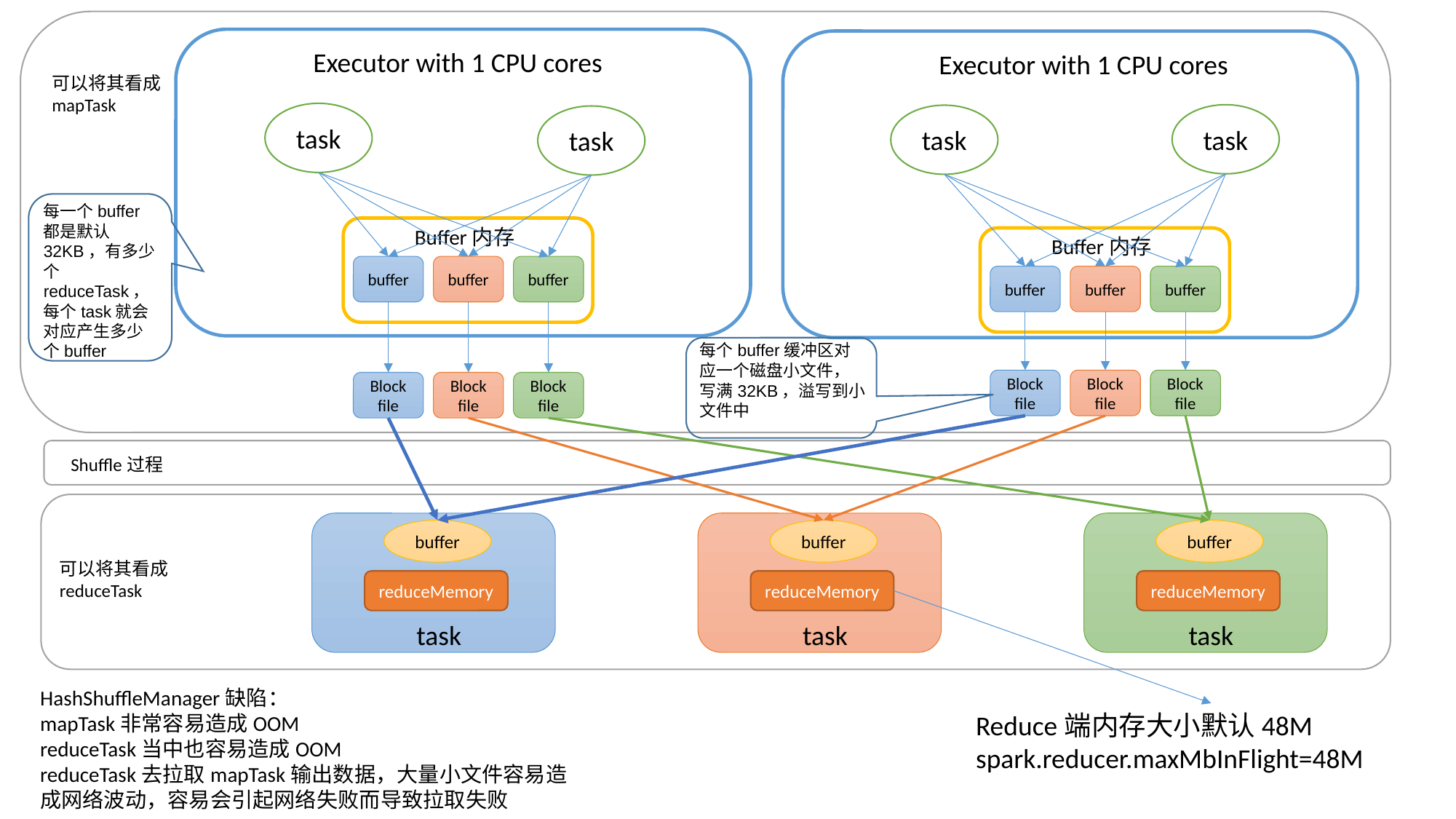

Executor with 1 CPU cores
Executor with 1 CPU cores
可以将其看成mapTask
task
task
task
task
每一个buffer 都是默认32KB，有多少个reduceTask，每个task就会对应产生多少个buffer

Buffer内存

Buffer内存
buffer
buffer
buffer
buffer
buffer
buffer

每个buffer缓冲区对应一个磁盘小文件，写满32KB，溢写到小文件中
Block
file
Block
file
Block
file
Block
file
Block
file
Block
file

Shuffle过程

buffer
buffer
buffer
可以将其看成reduceTask
reduceMemory
reduceMemory
reduceMemory
task
task
task
HashShuffleManager缺陷：
mapTask非常容易造成OOM
reduceTask当中也容易造成OOM
reduceTask去拉取mapTask输出数据，大量小文件容易造成网络波动，容易会引起网络失败而导致拉取失败

Reduce端内存大小默认48M
spark.reducer.maxMbInFlight=48M